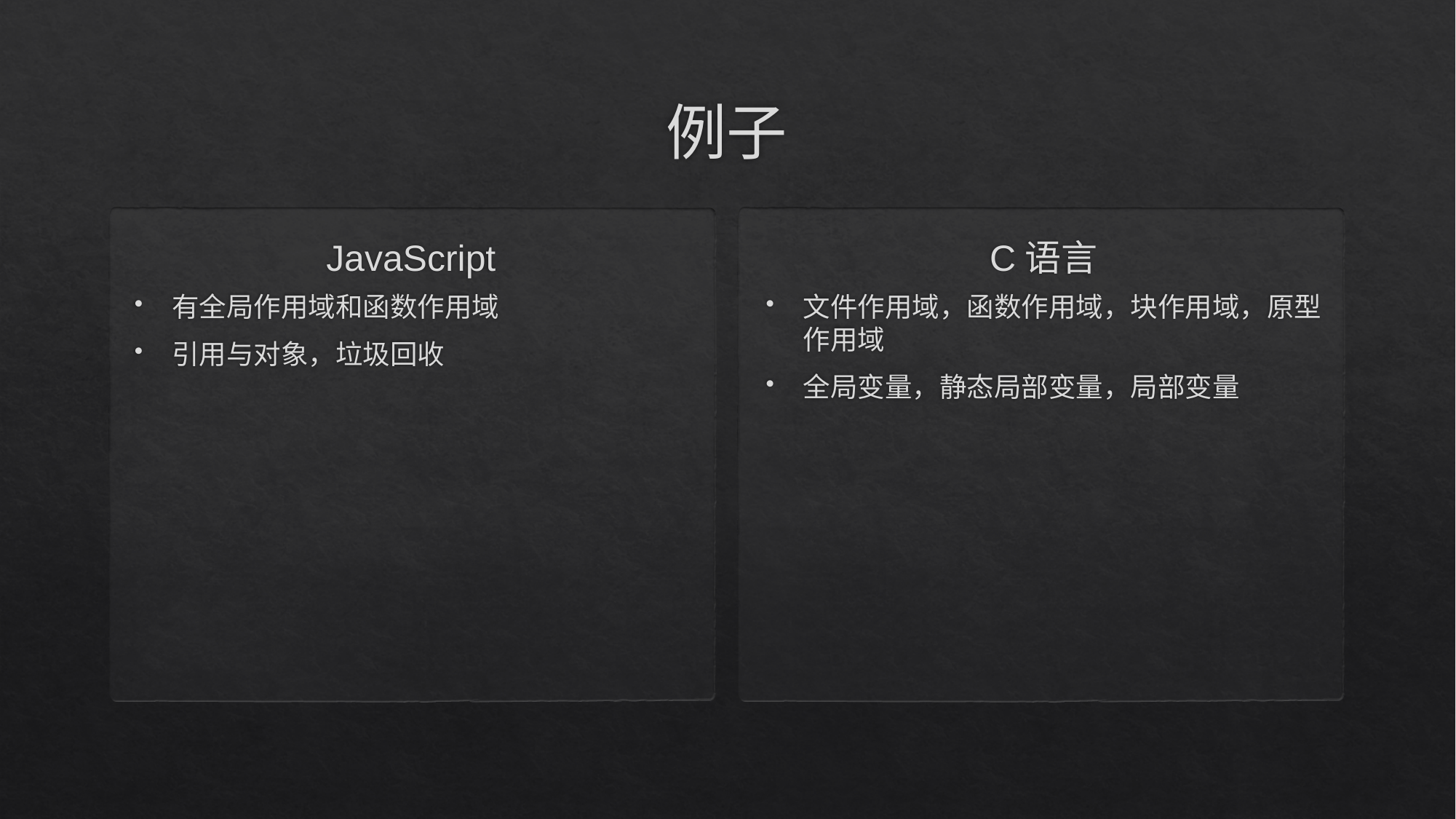

# 例子
JavaScript
C语言
有全局作用域和函数作用域
引用与对象，垃圾回收
文件作用域，函数作用域，块作用域，原型作用域
全局变量，静态局部变量，局部变量